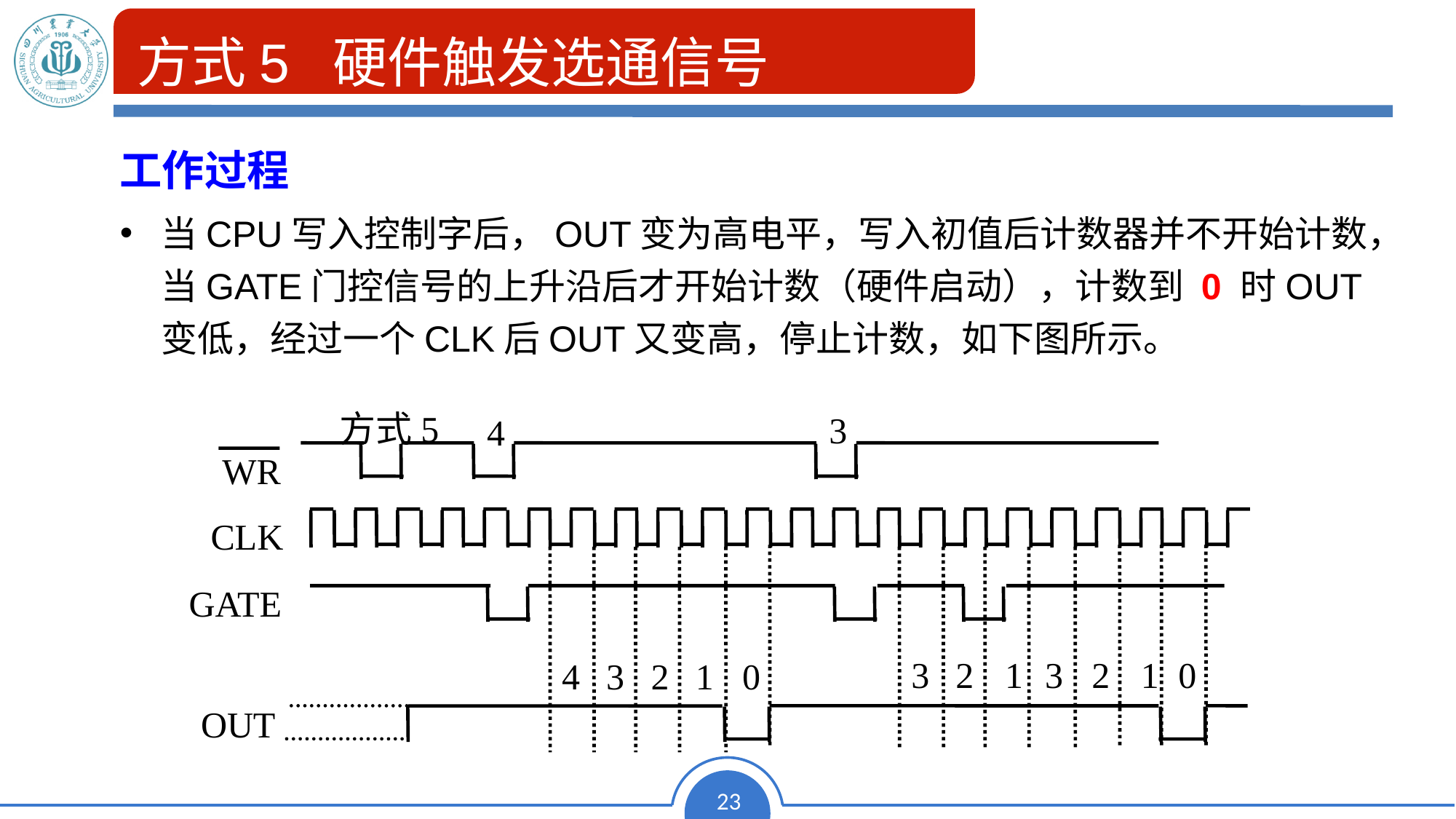

# 方式5  硬件触发选通信号
工作过程
当CPU写入控制字后，OUT变为高电平，写入初值后计数器并不开始计数，当GATE门控信号的上升沿后才开始计数（硬件启动），计数到 0 时OUT变低，经过一个CLK后OUT又变高，停止计数，如下图所示。
方式5
3
4

WR

CLK

GATE

3

2

1
3
2
1
0
4
3
2
1
0
OUT